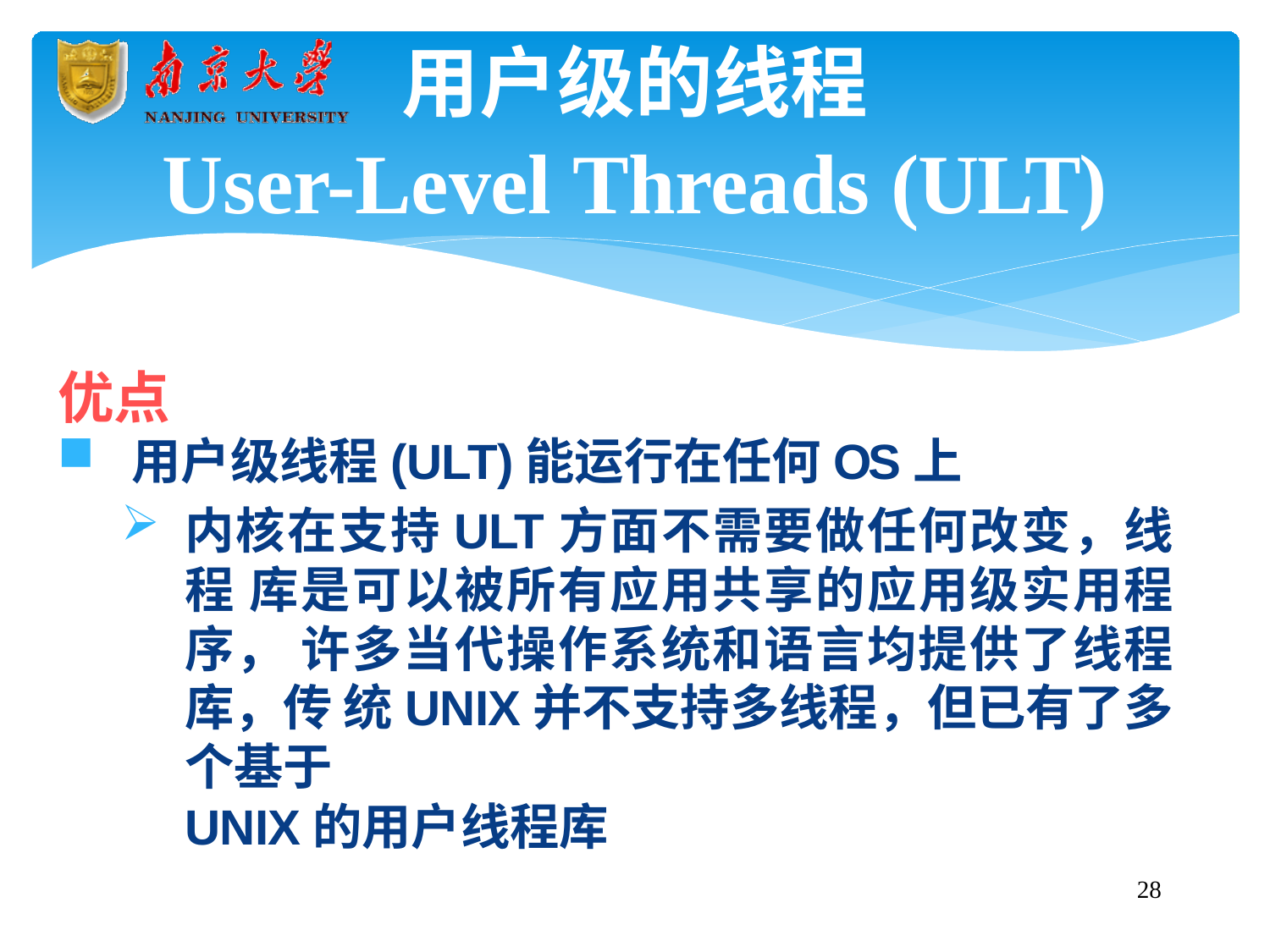

# 用户级的线程
User-Level Threads (ULT)

优点
用户级线程(ULT)能运行在任何OS上
内核在支持ULT方面不需要做任何改变，线程 库是可以被所有应用共享的应用级实用程序， 许多当代操作系统和语言均提供了线程库，传 统UNIX并不支持多线程，但已有了多个基于
UNIX的用户线程库
28